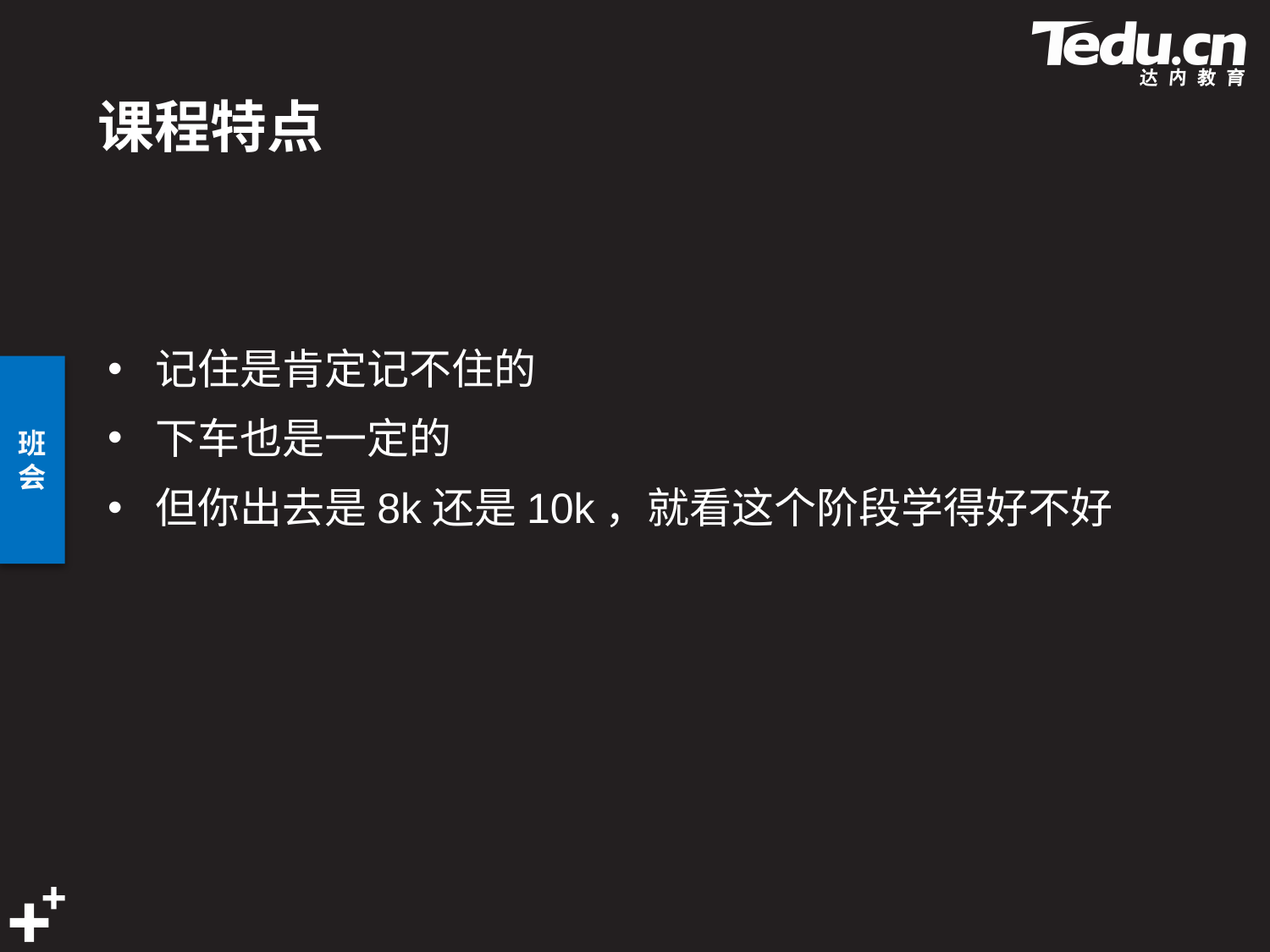

# 课程特点
记住是肯定记不住的
下车也是一定的
但你出去是8k还是10k，就看这个阶段学得好不好